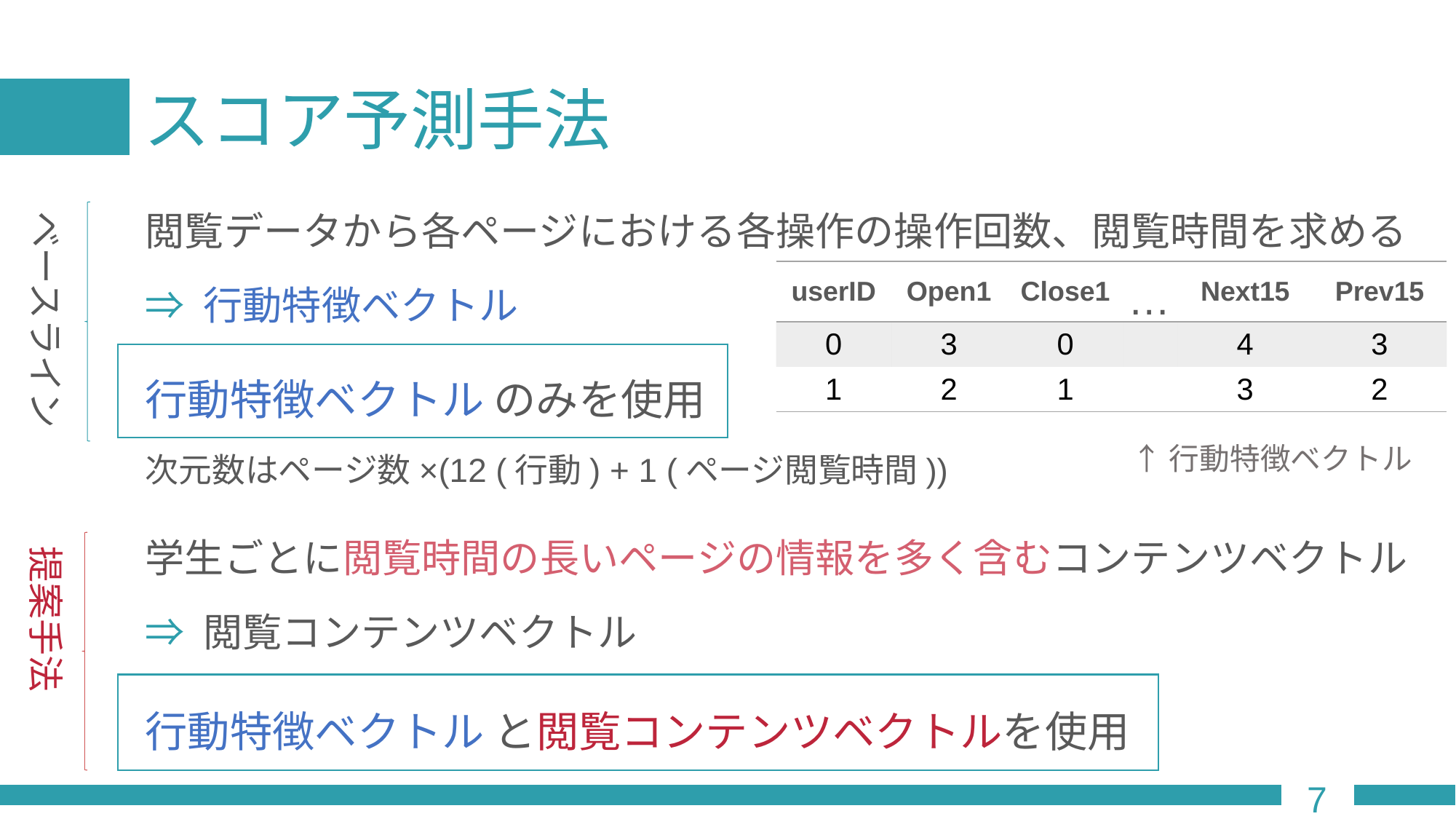

# スコア予測手法

閲覧データから各ページにおける各操作の操作回数、閲覧時間を求める
⇒ 行動特徴ベクトル

行動特徴ベクトル のみを使用
次元数はページ数×(12 (行動) + 1 (ページ閲覧時間))

学生ごとに閲覧時間の長いページの情報を多く含むコンテンツベクトル
⇒ 閲覧コンテンツベクトル

行動特徴ベクトル と閲覧コンテンツベクトルを使用

ベースライン

| userID | Open1 | Close1 |  | Next15 | Prev15 |
| --- | --- | --- | --- | --- | --- |
| 0 | 3 | 0 |  | 4 | 3 |
| 1 | 2 | 1 |  | 3 | 2 |
…

↑行動特徴ベクトル

提案手法

7